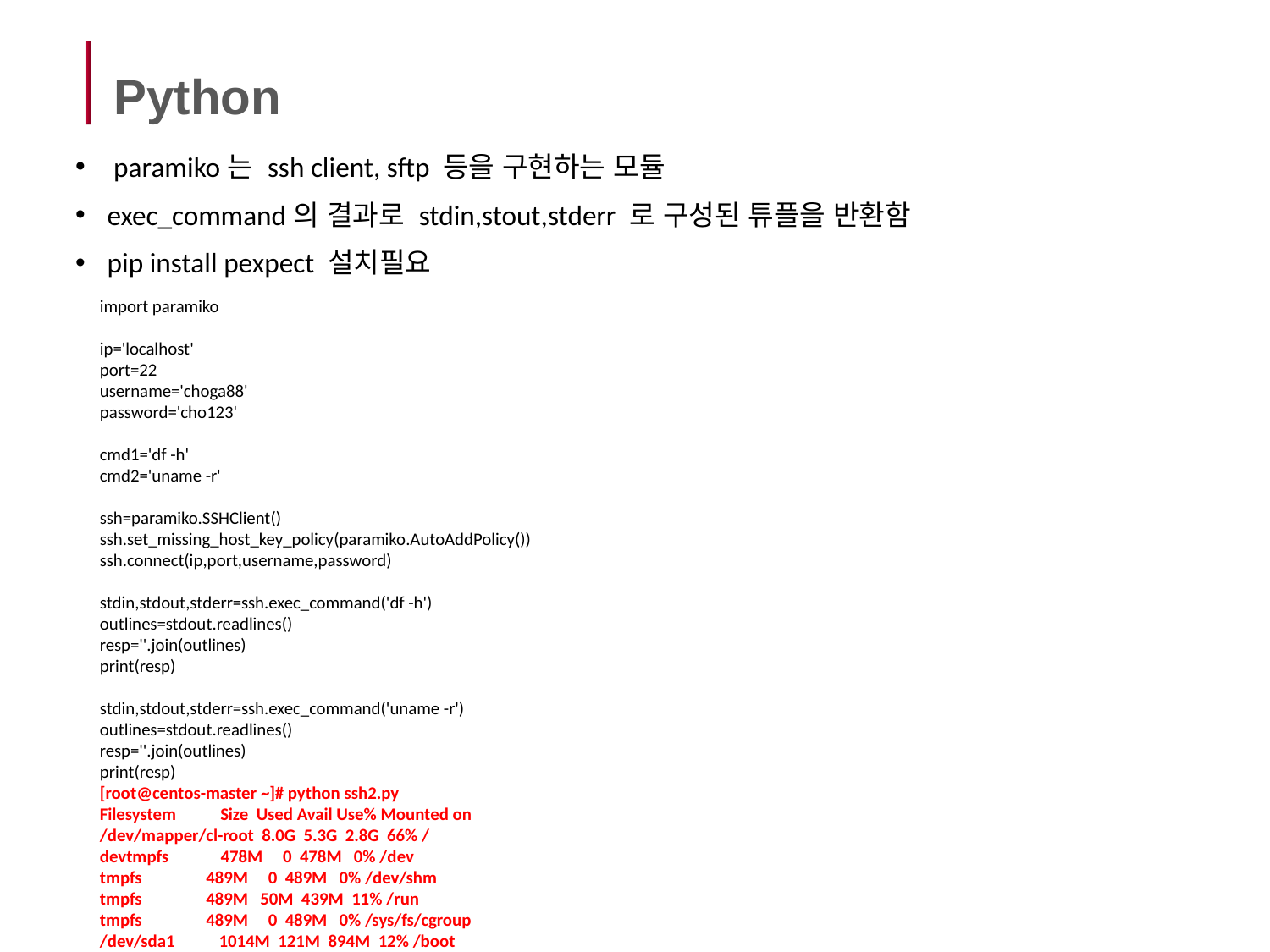

paramiko는 ssh client, sftp 등을 구현하는 모듈
exec_command의 결과로 stdin,stout,stderr 로 구성된 튜플을 반환함
pip install pexpect 설치필요

import paramiko

ip='localhost'
port=22
username='choga88'
password='cho123'

cmd1='df -h'
cmd2='uname -r'

ssh=paramiko.SSHClient()
ssh.set_missing_host_key_policy(paramiko.AutoAddPolicy())
ssh.connect(ip,port,username,password)

stdin,stdout,stderr=ssh.exec_command('df -h')
outlines=stdout.readlines()
resp=''.join(outlines)
print(resp)

stdin,stdout,stderr=ssh.exec_command('uname -r')
outlines=stdout.readlines()
resp=''.join(outlines)
print(resp)
[root@centos-master ~]# python ssh2.py
Filesystem           Size  Used Avail Use% Mounted on
/dev/mapper/cl-root  8.0G  5.3G  2.8G  66% /
devtmpfs             478M     0  478M   0% /dev
tmpfs                489M     0  489M   0% /dev/shm
tmpfs                489M   50M  439M  11% /run
tmpfs                489M     0  489M   0% /sys/fs/cgroup
/dev/sda1           1014M  121M  894M  12% /boot
tmpfs                 98M     0   98M   0% /run/user/0
tmpfs                 98M     0   98M   0% /run/user/1000

3.10.0-514.el7.x86_64